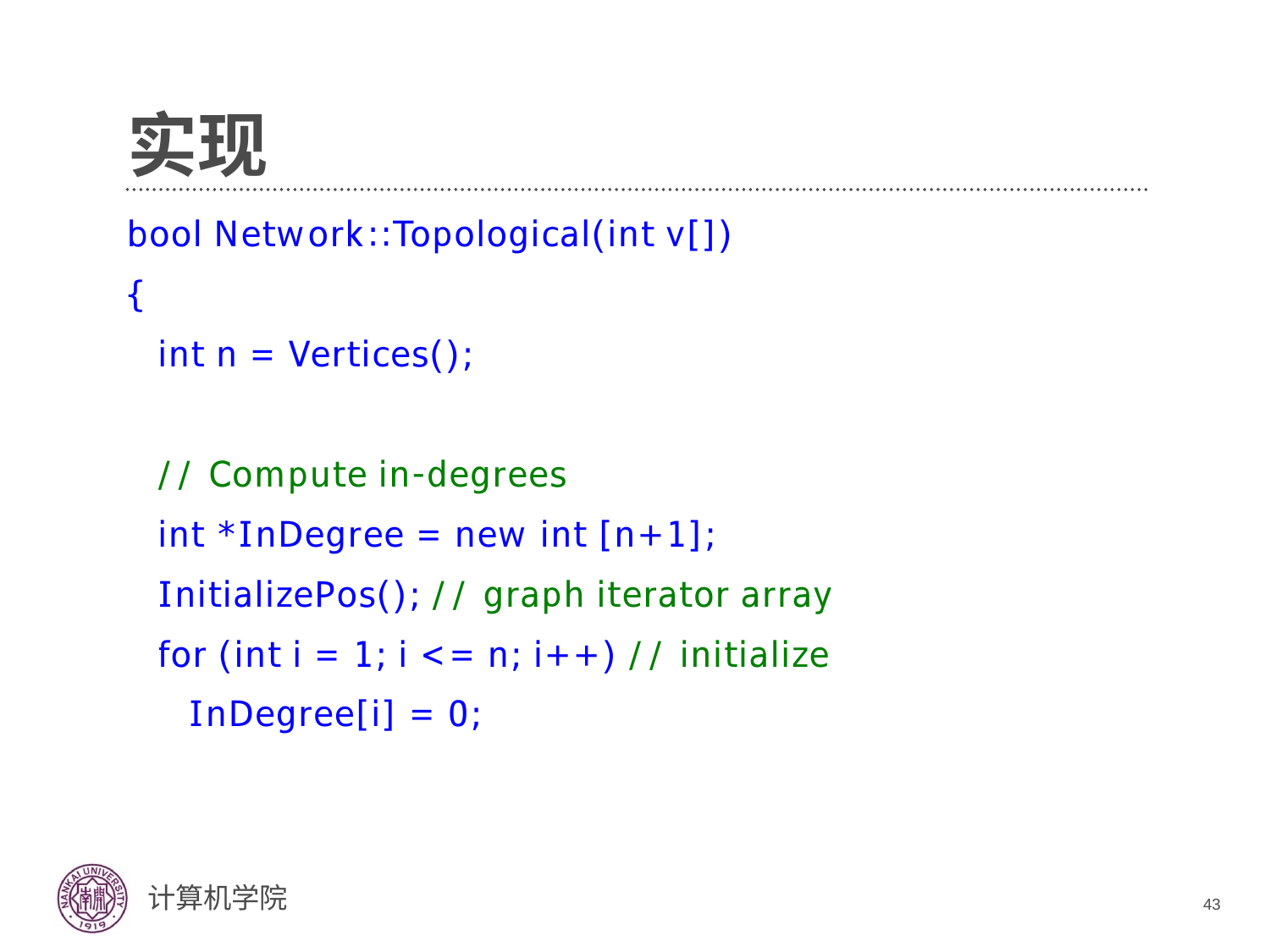

# 实现
bool Network::Topological(int v[])
{
   int n = Vertices();

   // Compute in-degrees
   int *InDegree = new int [n+1];
   InitializePos(); // graph iterator array
   for (int i = 1; i <= n; i++) // initialize
      InDegree[i] = 0;
43